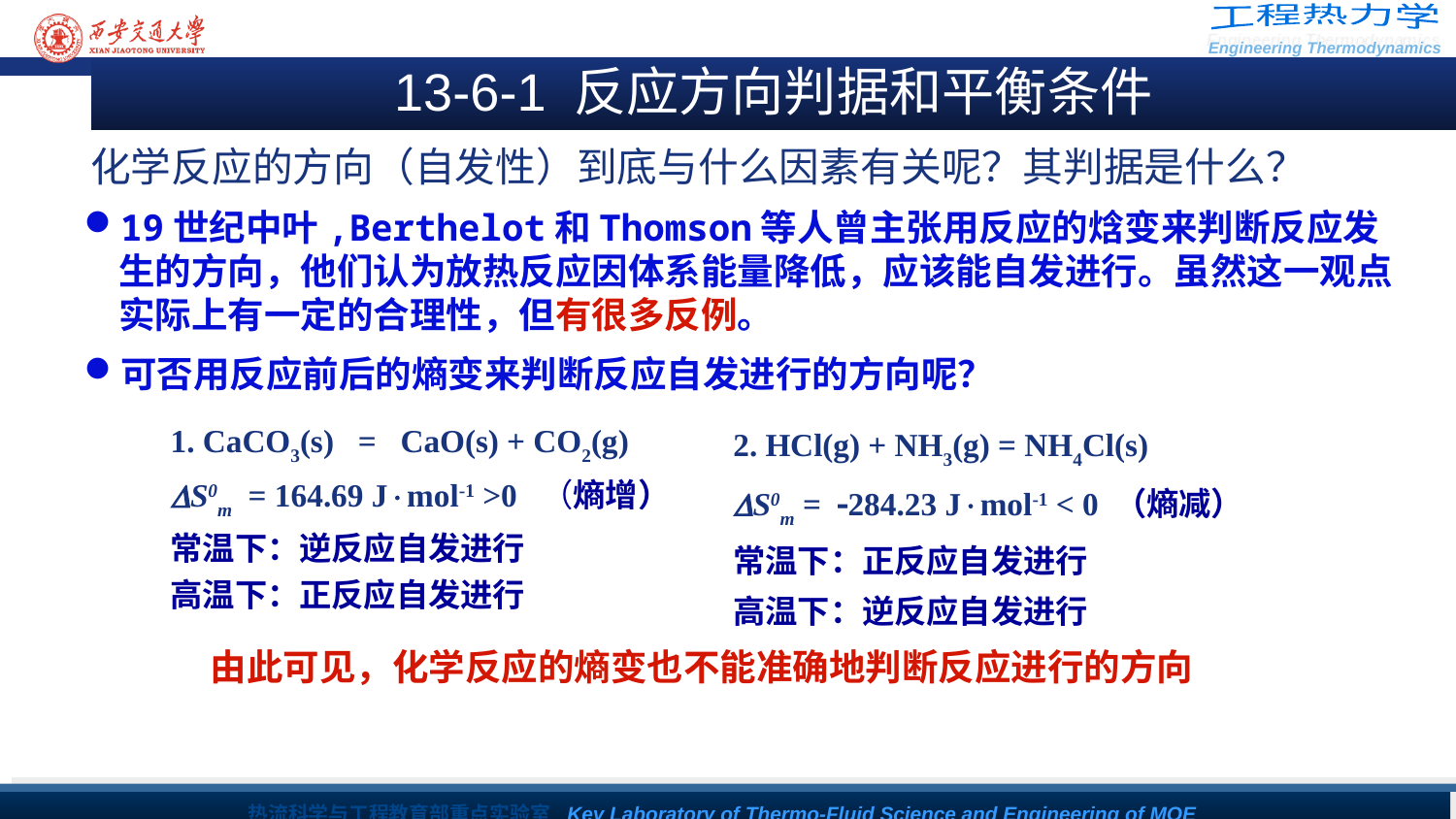

13-6-1 反应方向判据和平衡条件
# 化学反应的方向（自发性）到底与什么因素有关呢？其判据是什么？
19世纪中叶,Berthelot和Thomson等人曾主张用反应的焓变来判断反应发生的方向，他们认为放热反应因体系能量降低，应该能自发进行。虽然这一观点实际上有一定的合理性，但有很多反例。
可否用反应前后的熵变来判断反应自发进行的方向呢？
2. HCl(g) + NH3(g) = NH4Cl(s)
ΔS0m =  −284.23 J⋅mol-1 < 0 （熵减）
常温下：正反应自发进行
高温下：逆反应自发进行
1. CaCO3(s)   =   CaO(s) + CO2(g)
ΔS0m  = 164.69 J⋅mol-1 >0  （熵增）
常温下：逆反应自发进行
高温下：正反应自发进行
由此可见，化学反应的熵变也不能准确地判断反应进行的方向